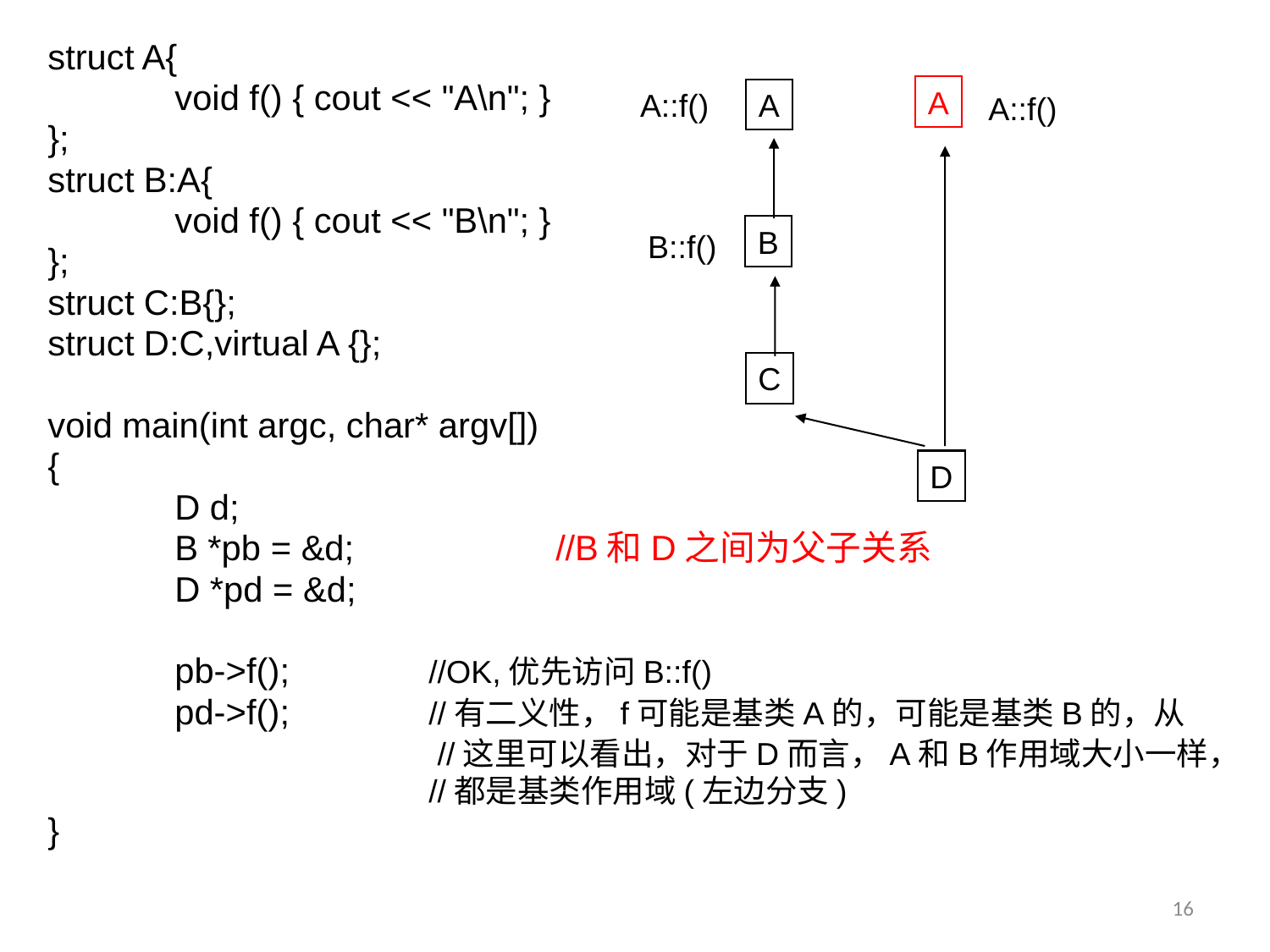

struct A{
	void f() { cout << "A\n"; }
};
struct B:A{
	void f() { cout << "B\n"; }
};
struct C:B{};
struct D:C,virtual A {};

void main(int argc, char* argv[])
{
	D d;
	B *pb = &d;		//B和D之间为父子关系
	D *pd = &d;

	pb->f();		//OK,优先访问B::f()
	pd->f();   	//有二义性，f可能是基类A的，可能是基类B的，从
                       	 	 //这里可以看出，对于D而言，A和B作用域大小一样，
			//都是基类作用域(左边分支)
}
A
A::f()
A
A::f()

B
B::f()

C

D
16